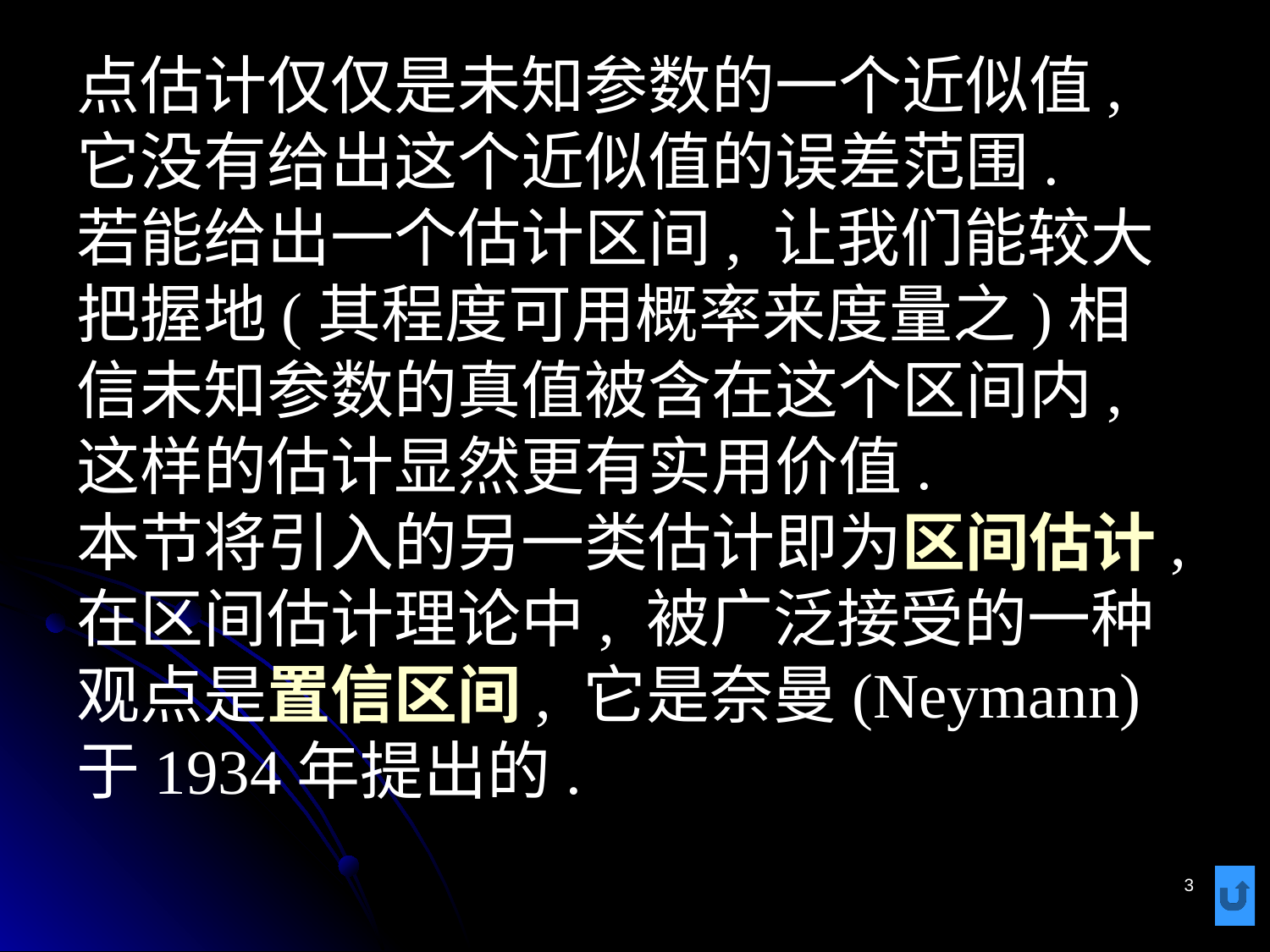

# 点估计仅仅是未知参数的一个近似值, 它没有给出这个近似值的误差范围. 若能给出一个估计区间, 让我们能较大把握地(其程度可用概率来度量之)相信未知参数的真值被含在这个区间内, 这样的估计显然更有实用价值. 本节将引入的另一类估计即为区间估计, 在区间估计理论中, 被广泛接受的一种观点是置信区间, 它是奈曼(Neymann)于1934年提出的.
3